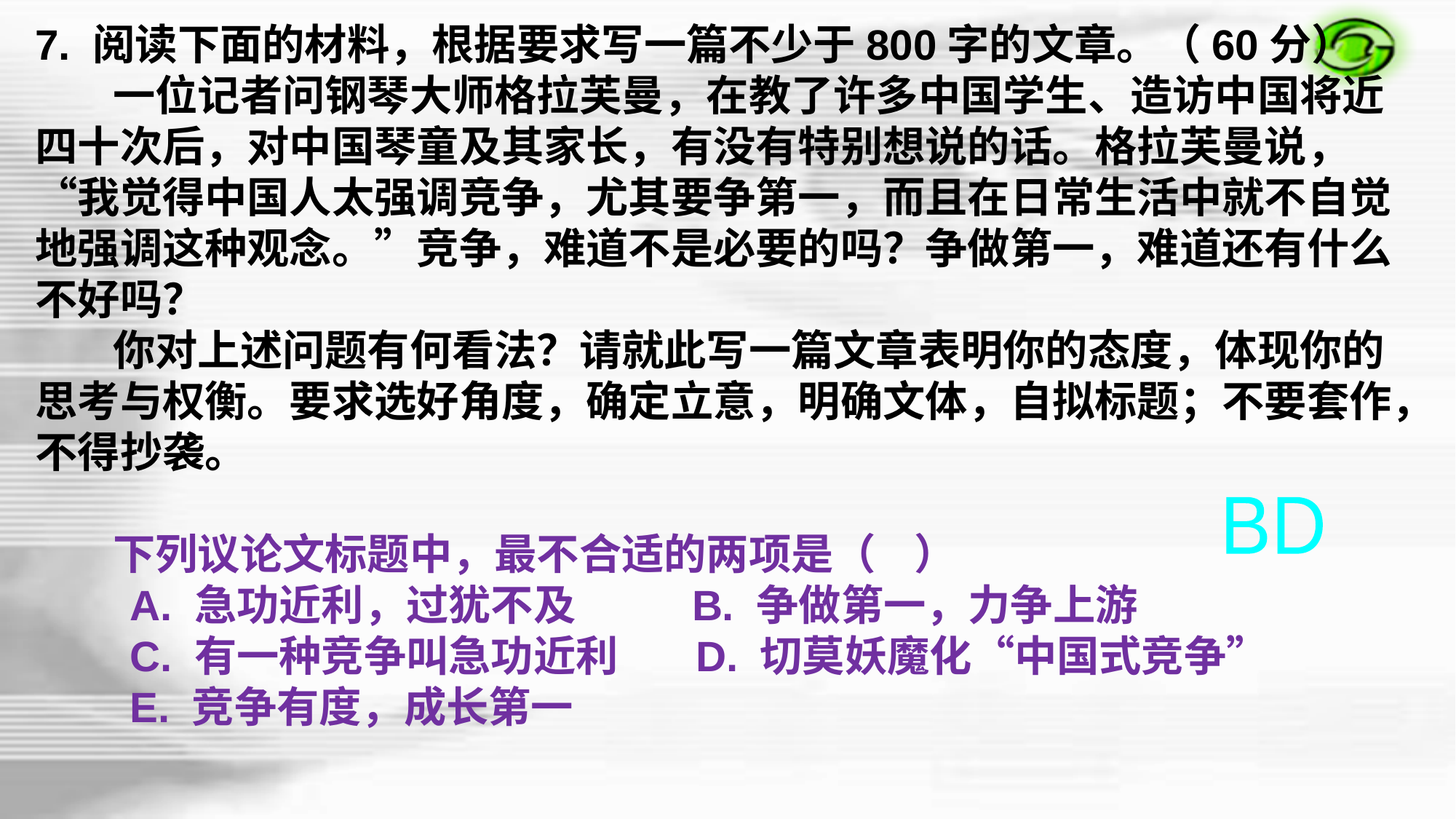

7. 阅读下面的材料，根据要求写一篇不少于800字的文章。（60分）
       一位记者问钢琴大师格拉芙曼，在教了许多中国学生、造访中国将近四十次后，对中国琴童及其家长，有没有特别想说的话。格拉芙曼说，“我觉得中国人太强调竞争，尤其要争第一，而且在日常生活中就不自觉地强调这种观念。”竞争，难道不是必要的吗？争做第一，难道还有什么不好吗？
       你对上述问题有何看法？请就此写一篇文章表明你的态度，体现你的思考与权衡。要求选好角度，确定立意，明确文体，自拟标题；不要套作，不得抄袭。

       下列议论文标题中，最不合适的两项是（    ）
        A. 急功近利，过犹不及           B. 争做第一，力争上游
        C. 有一种竞争叫急功近利       D. 切莫妖魔化“中国式竞争”
        E. 竞争有度，成长第一
BD